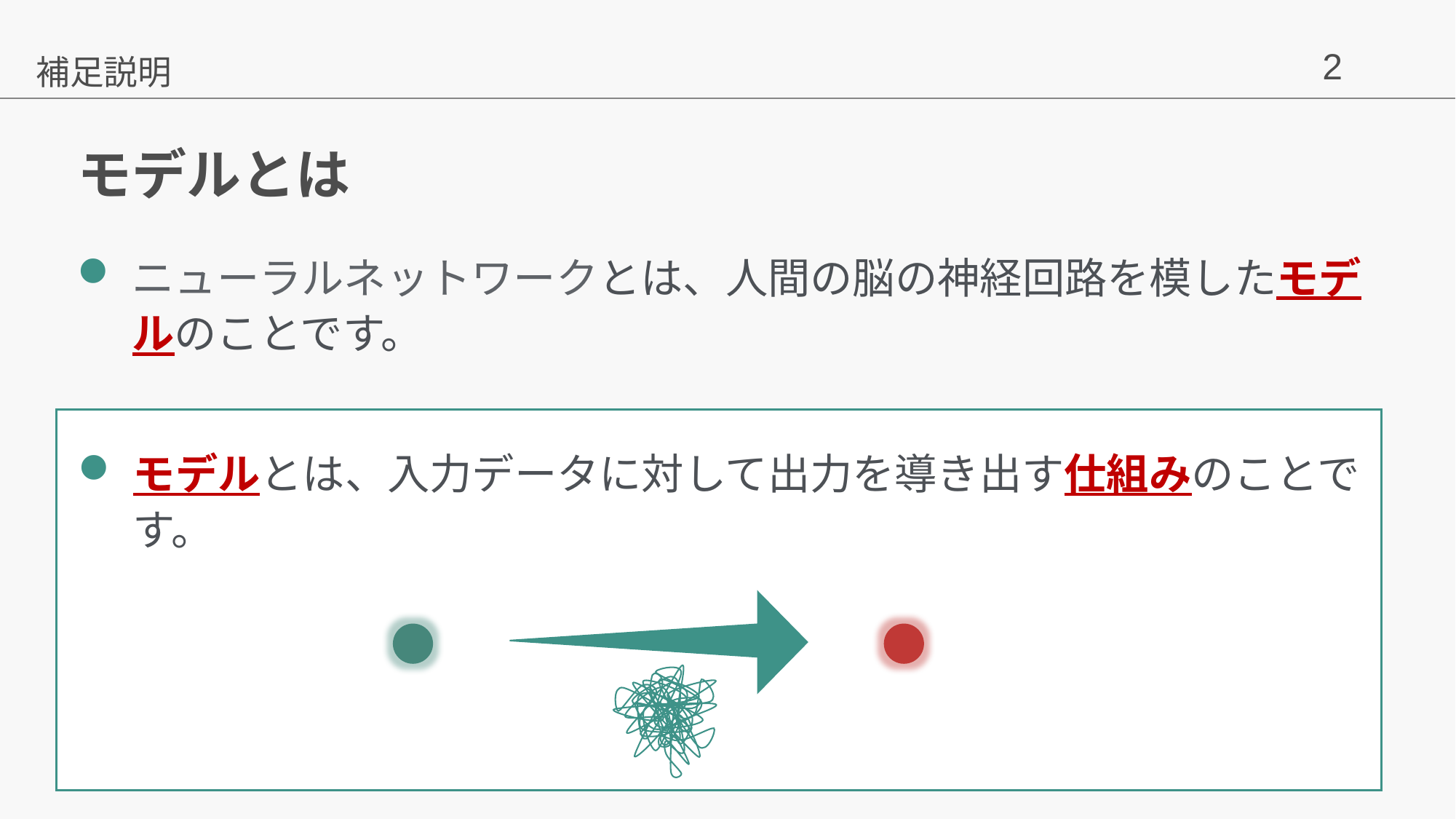

補足説明
# モデルとは
ニューラルネットワークとは、人間の脳の神経回路を模したモデルのことです。

モデルとは、入力データに対して出力を導き出す仕組みのことです。